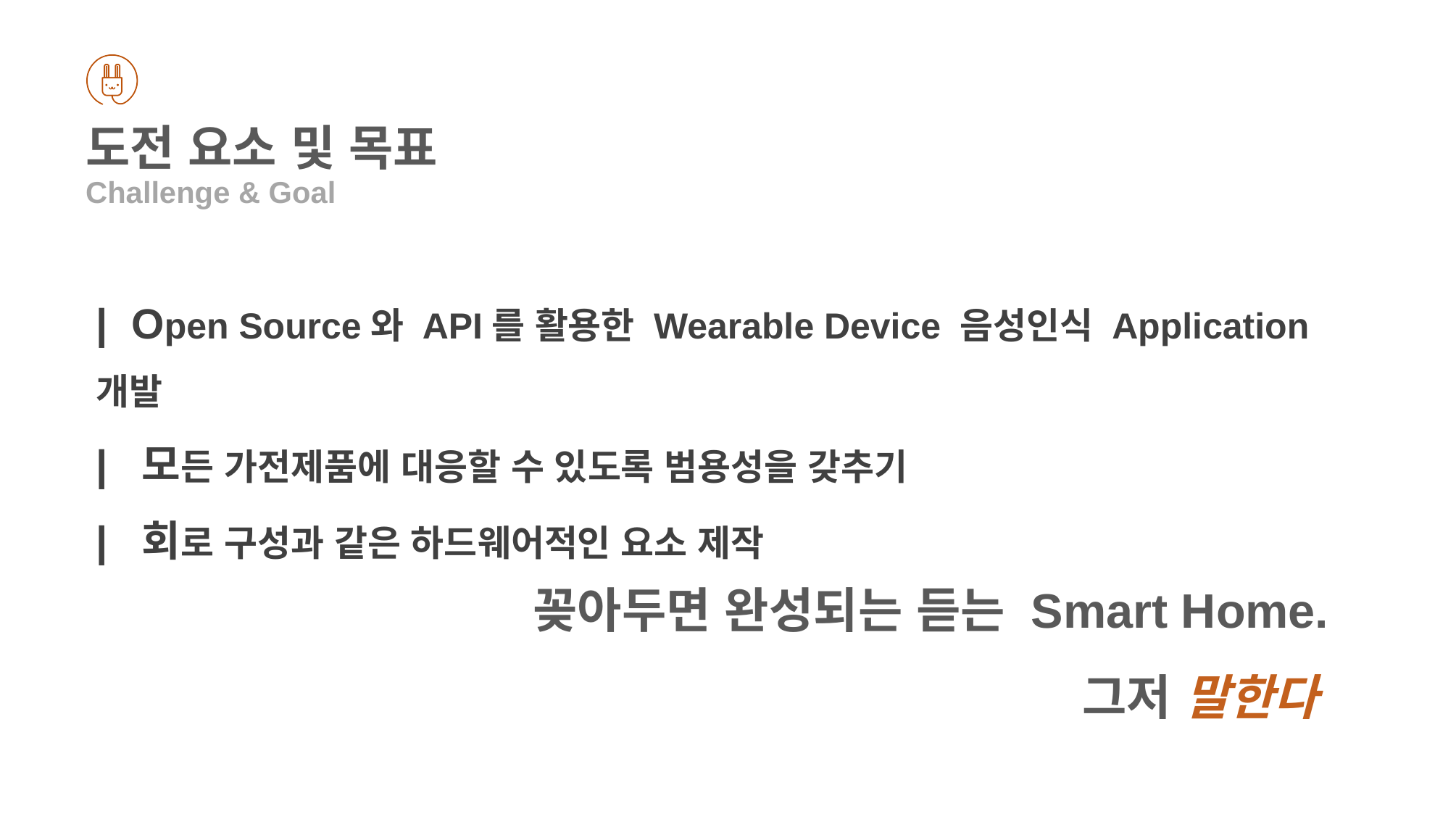

도전 요소 및 목표
Challenge & Goal
|  Open Source와 API를 활용한 Wearable Device 음성인식 Application 개발
|  모든 가전제품에 대응할 수 있도록 범용성을 갖추기
|  회로 구성과 같은 하드웨어적인 요소 제작

꽂아두면 완성되는 듣는 Smart Home. 			                                그저 말한다